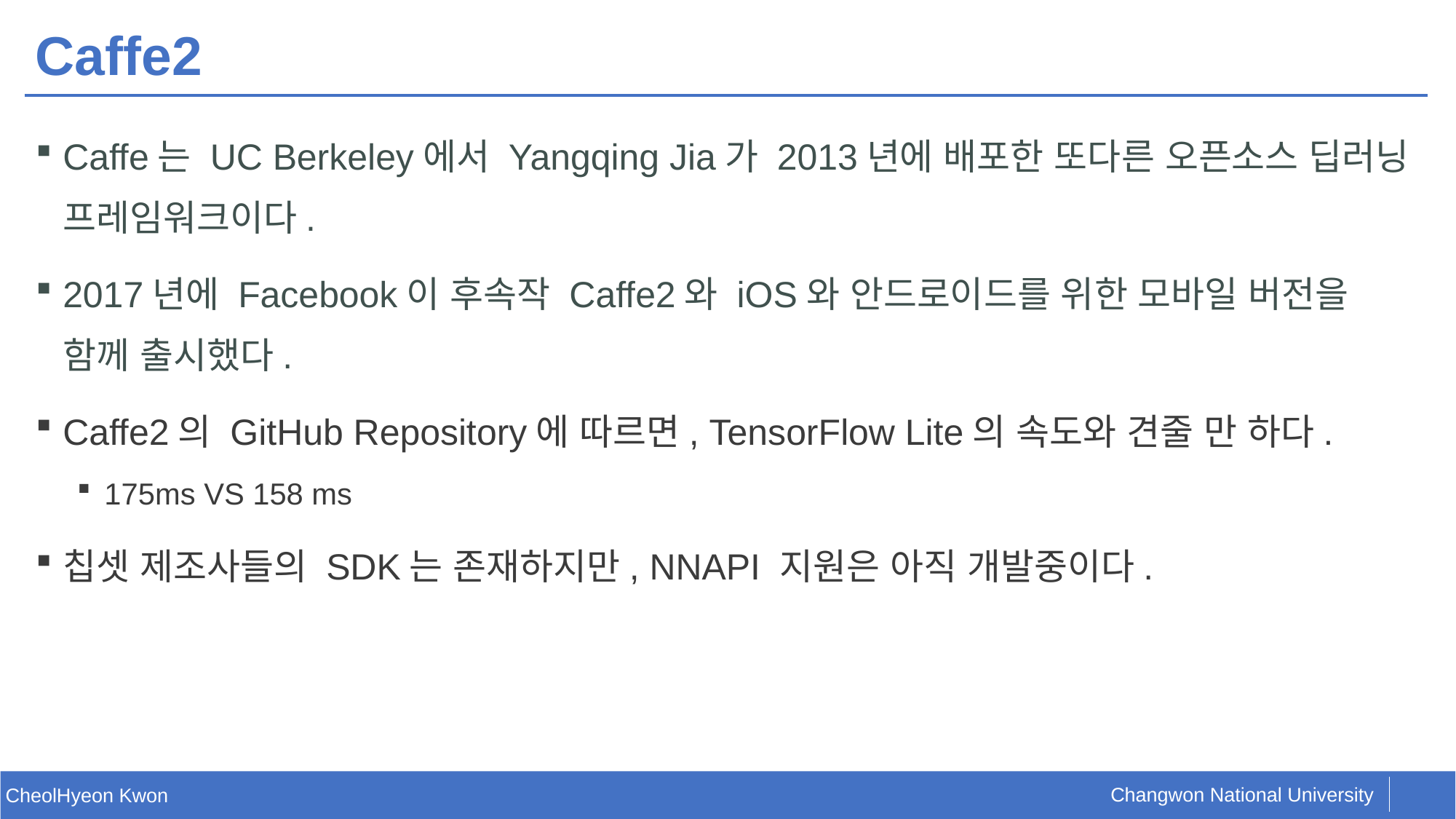

# Caffe2
Caffe는 UC Berkeley에서 Yangqing Jia가 2013년에 배포한 또다른 오픈소스 딥러닝 프레임워크이다.
2017년에 Facebook이 후속작 Caffe2와 iOS와 안드로이드를 위한 모바일 버전을 함께 출시했다.
Caffe2의 GitHub Repository에 따르면, TensorFlow Lite의 속도와 견줄 만 하다.
175ms VS 158 ms
칩셋 제조사들의 SDK는 존재하지만, NNAPI 지원은 아직 개발중이다.